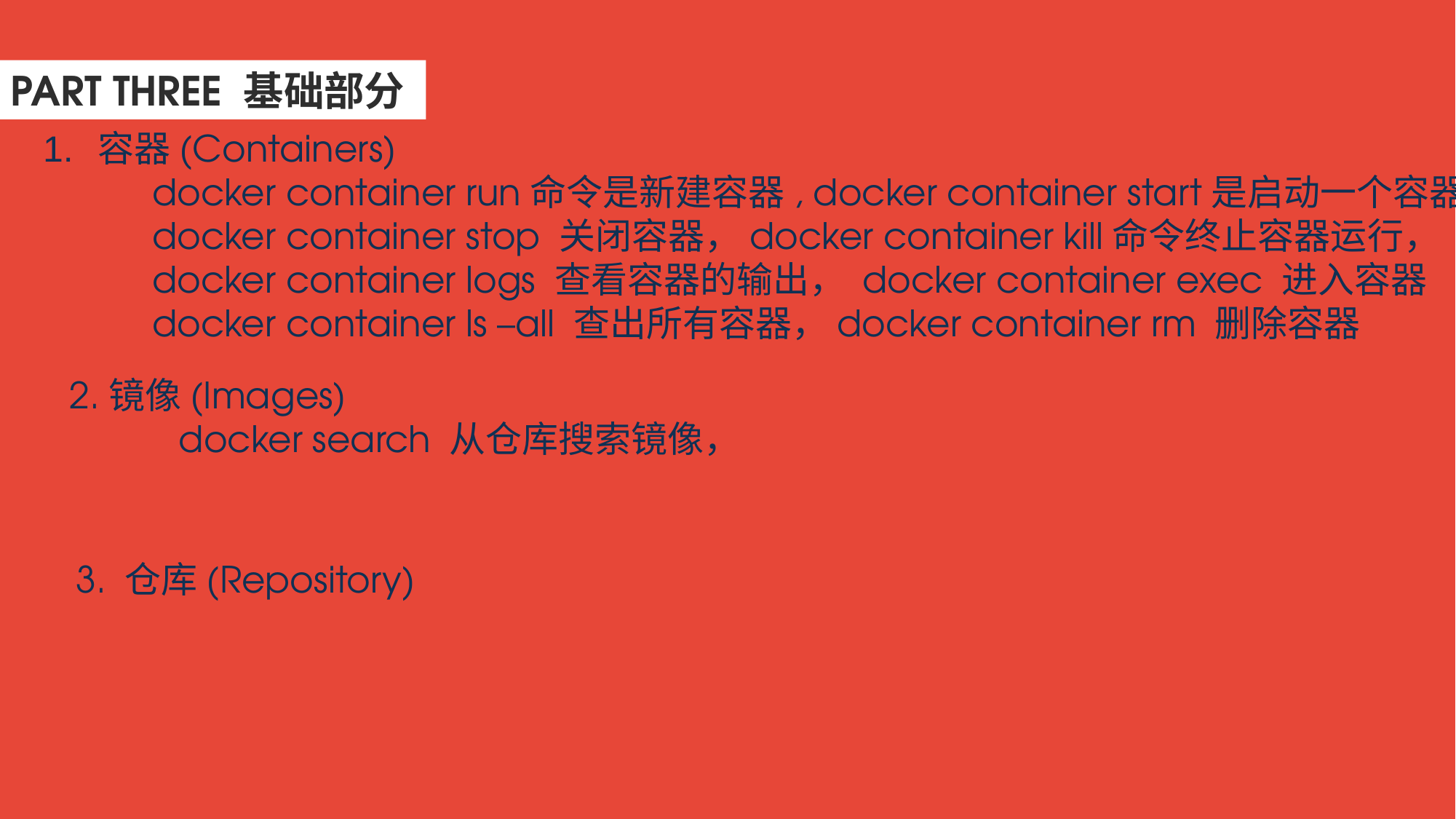

PART THREE 基础部分
容器(Containers)
	docker container run命令是新建容器, docker container start是启动一个容器，
	docker container stop 关闭容器，docker container kill命令终止容器运行，
	docker container logs 查看容器的输出， docker container exec 进入容器
	docker container ls –all 查出所有容器，docker container rm 删除容器

56%
2.镜像(Images)
	docker search 从仓库搜索镜像，
3. 仓库(Repository)